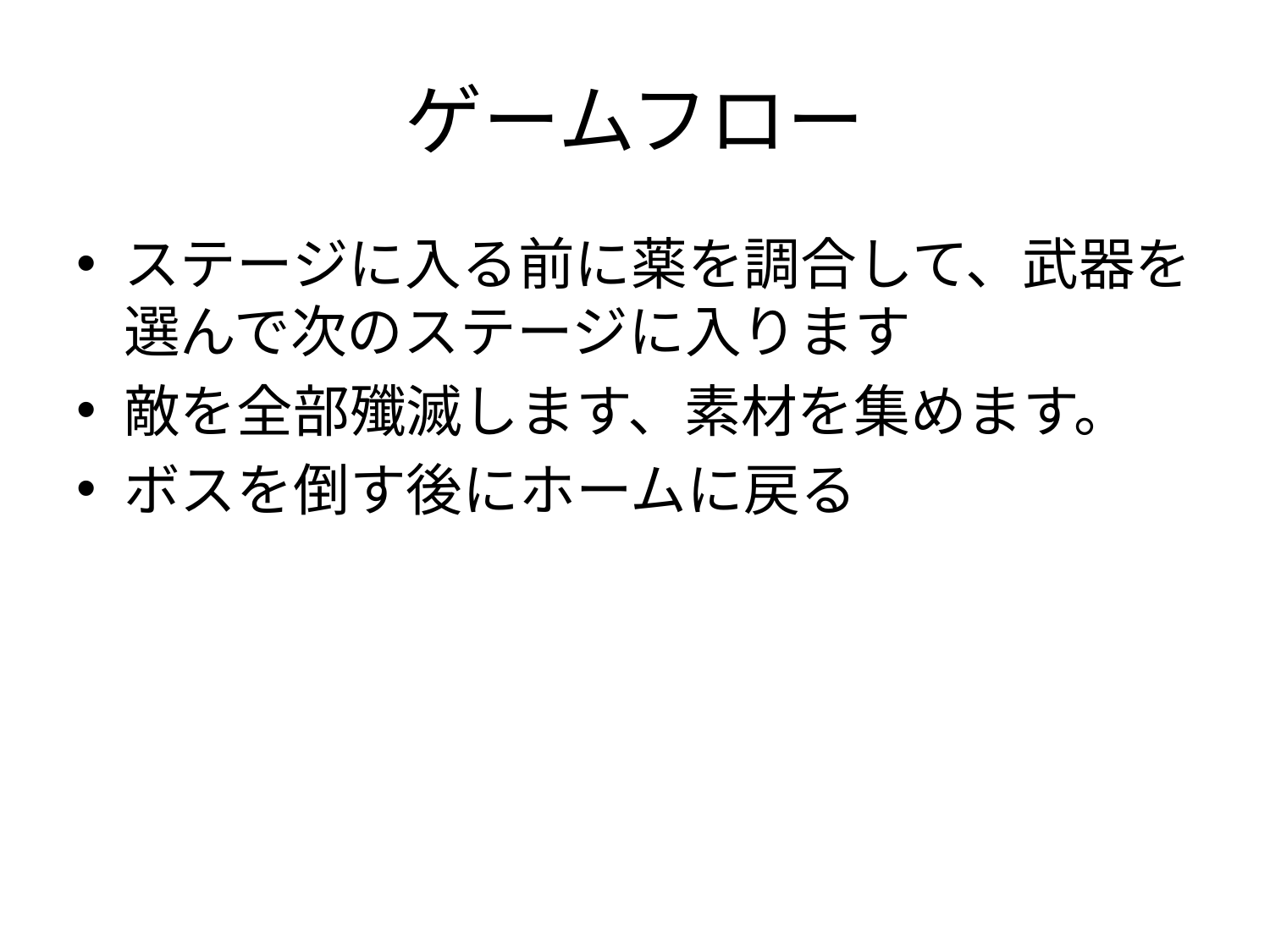

# ゲームフロー
ステージに入る前に薬を調合して、武器を選んで次のステージに入ります
敵を全部殲滅します、素材を集めます。
ボスを倒す後にホームに戻る